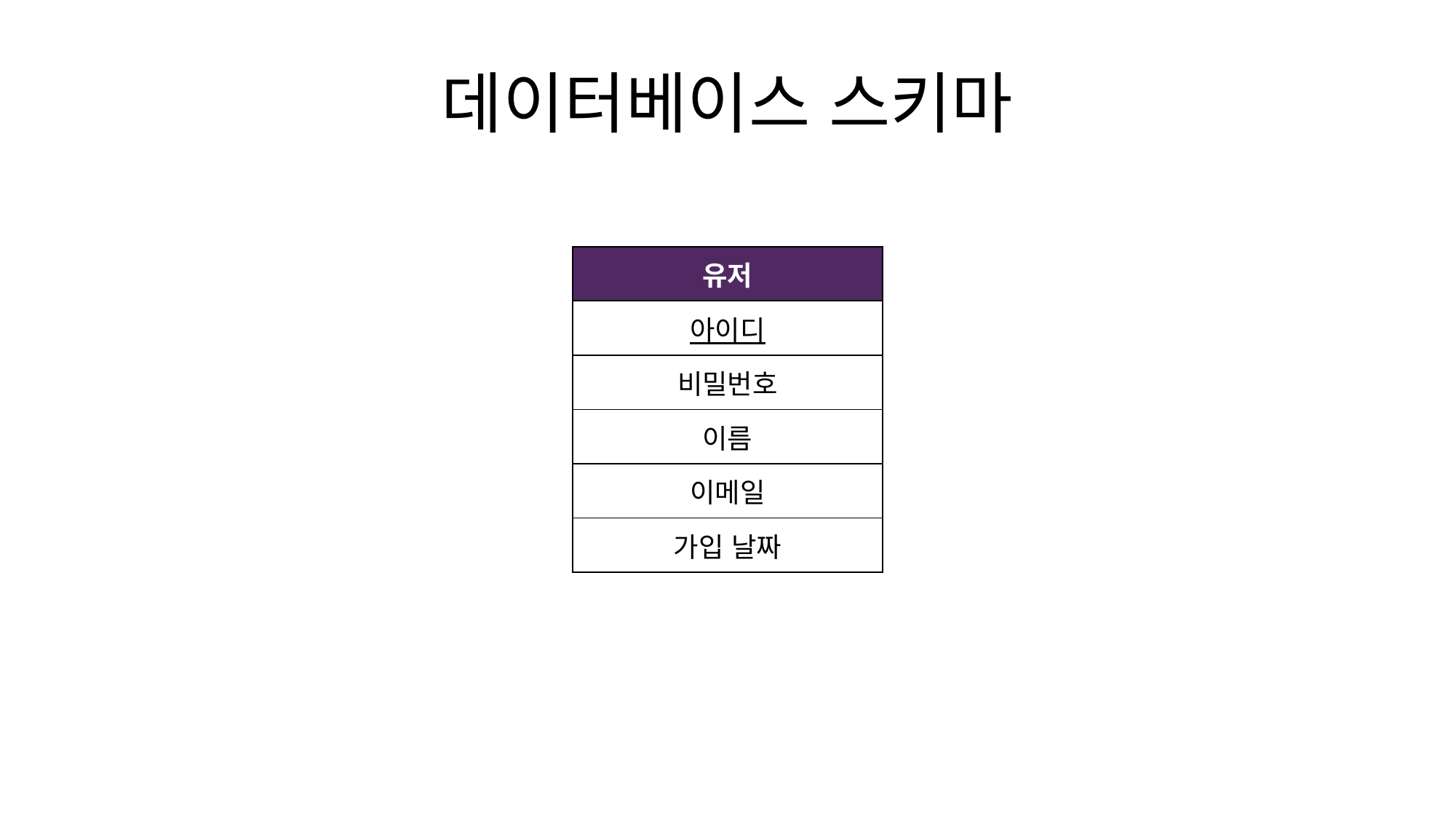

# 데이터베이스 스키마
| 유저 |
| --- |
| 아이디 |
| 비밀번호 |
| 이름 |
| 이메일 |
| 가입 날짜 |